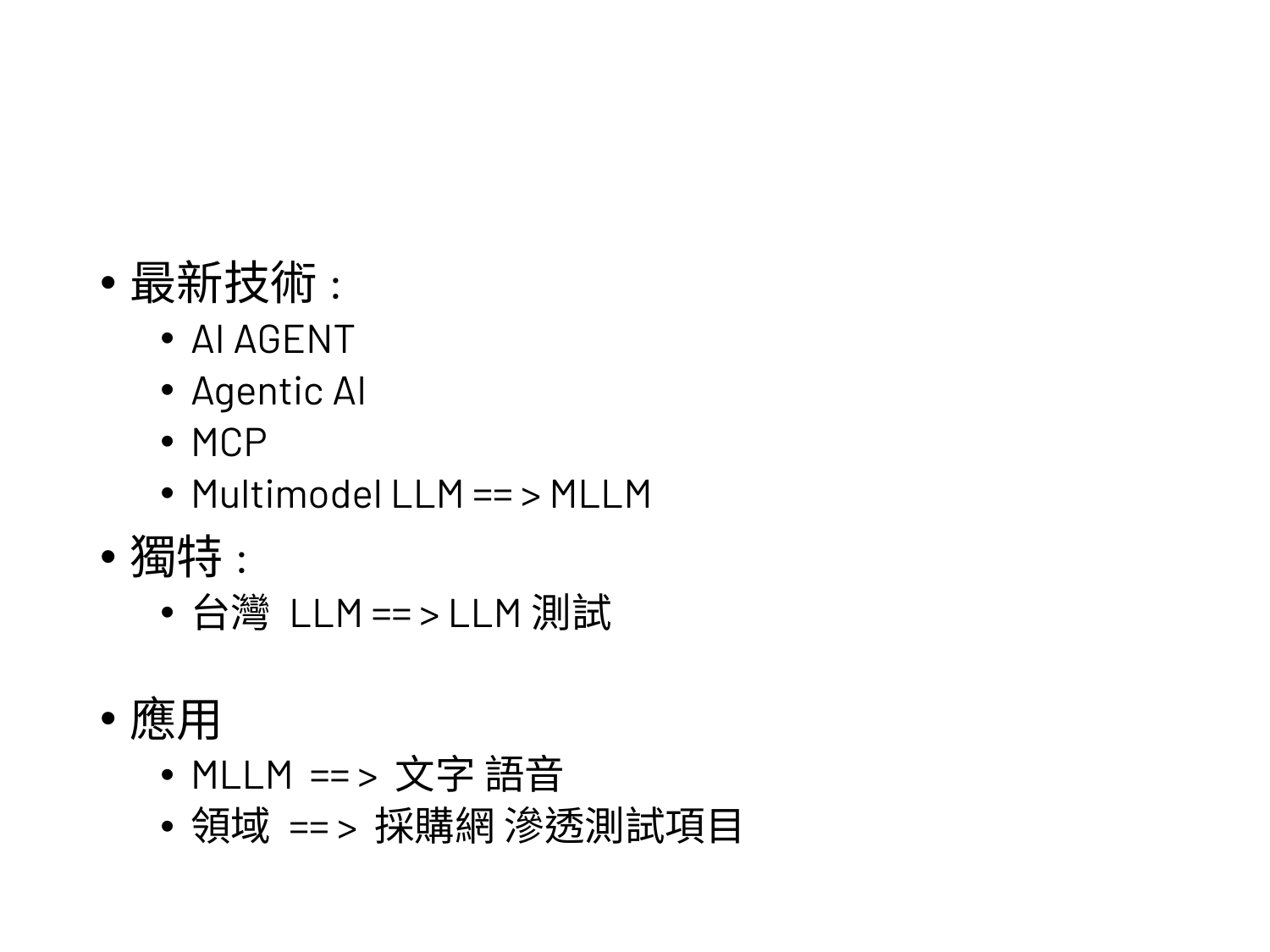

#
最新技術:
AI AGENT
Agentic AI
MCP
Multimodel LLM == > MLLM
獨特:
台灣 LLM == > LLM測試
應用
MLLM  == > 文字 語音
領域 == > 採購網 滲透測試項目